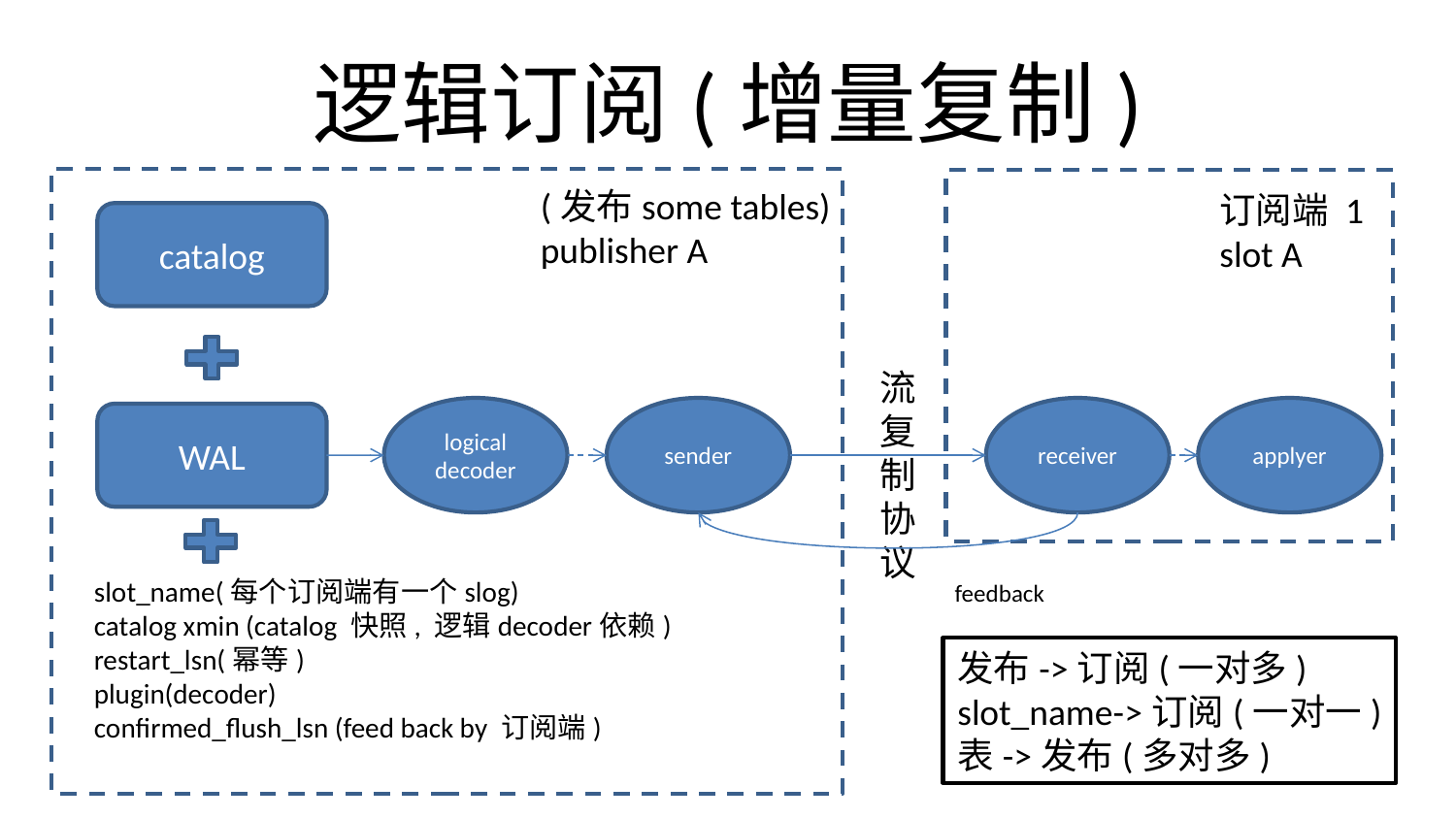

# 逻辑订阅(增量复制)

(发布some tables)
publisher A
订阅端 1
slot A
catalog

流
复
制
协
议
logical
decoder
sender
receiver
applyer
WAL

slot_name(每个订阅端有一个slog)
catalog xmin (catalog 快照, 逻辑decoder依赖)
restart_lsn(幂等)
plugin(decoder)
confirmed_flush_lsn (feed back by 订阅端)
feedback
发布->订阅(一对多)
slot_name->订阅(一对一)
表->发布(多对多)